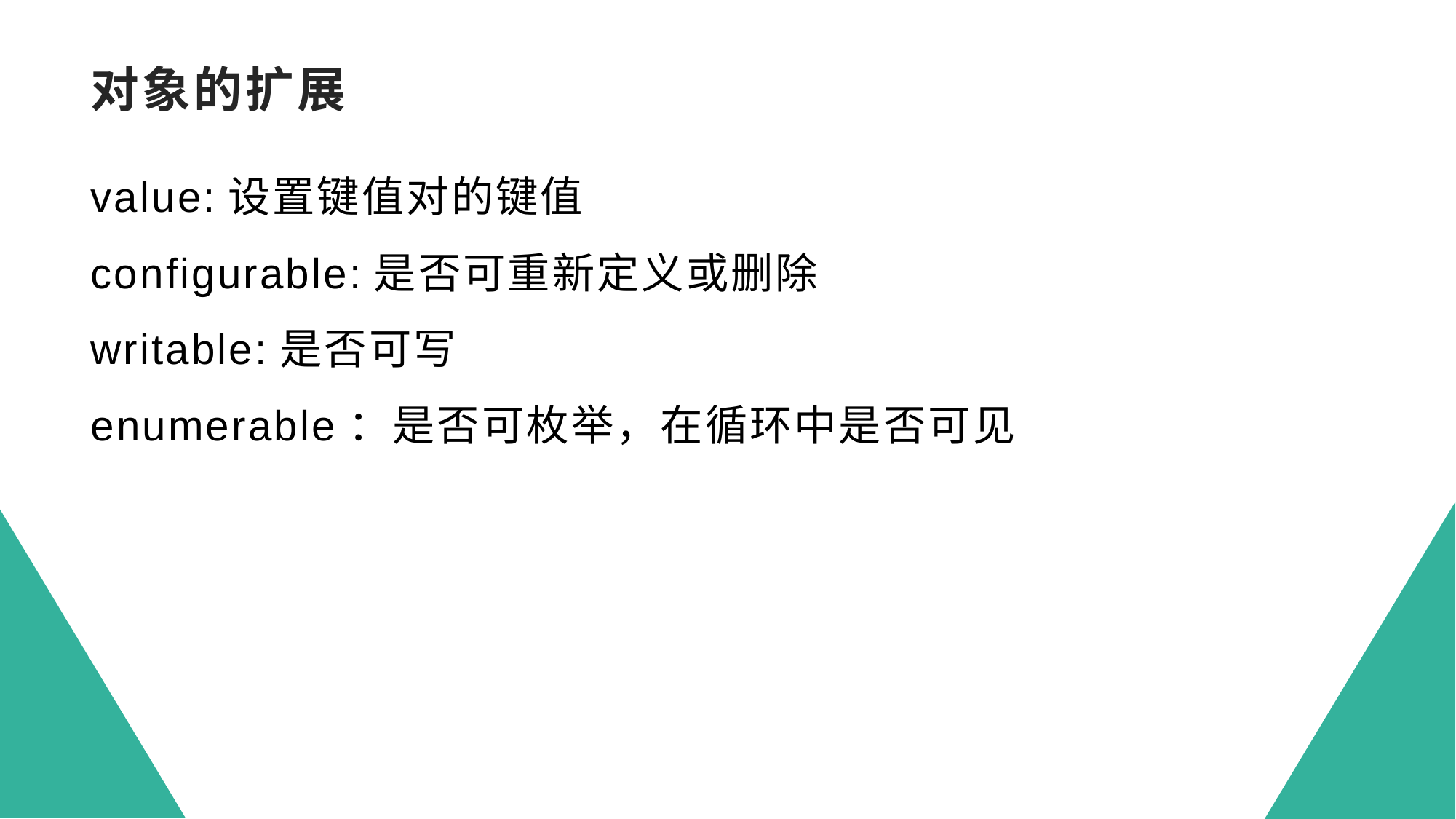

# 对象的扩展
value:设置键值对的键值
configurable:是否可重新定义或删除
writable:是否可写
enumerable：是否可枚举，在循环中是否可见